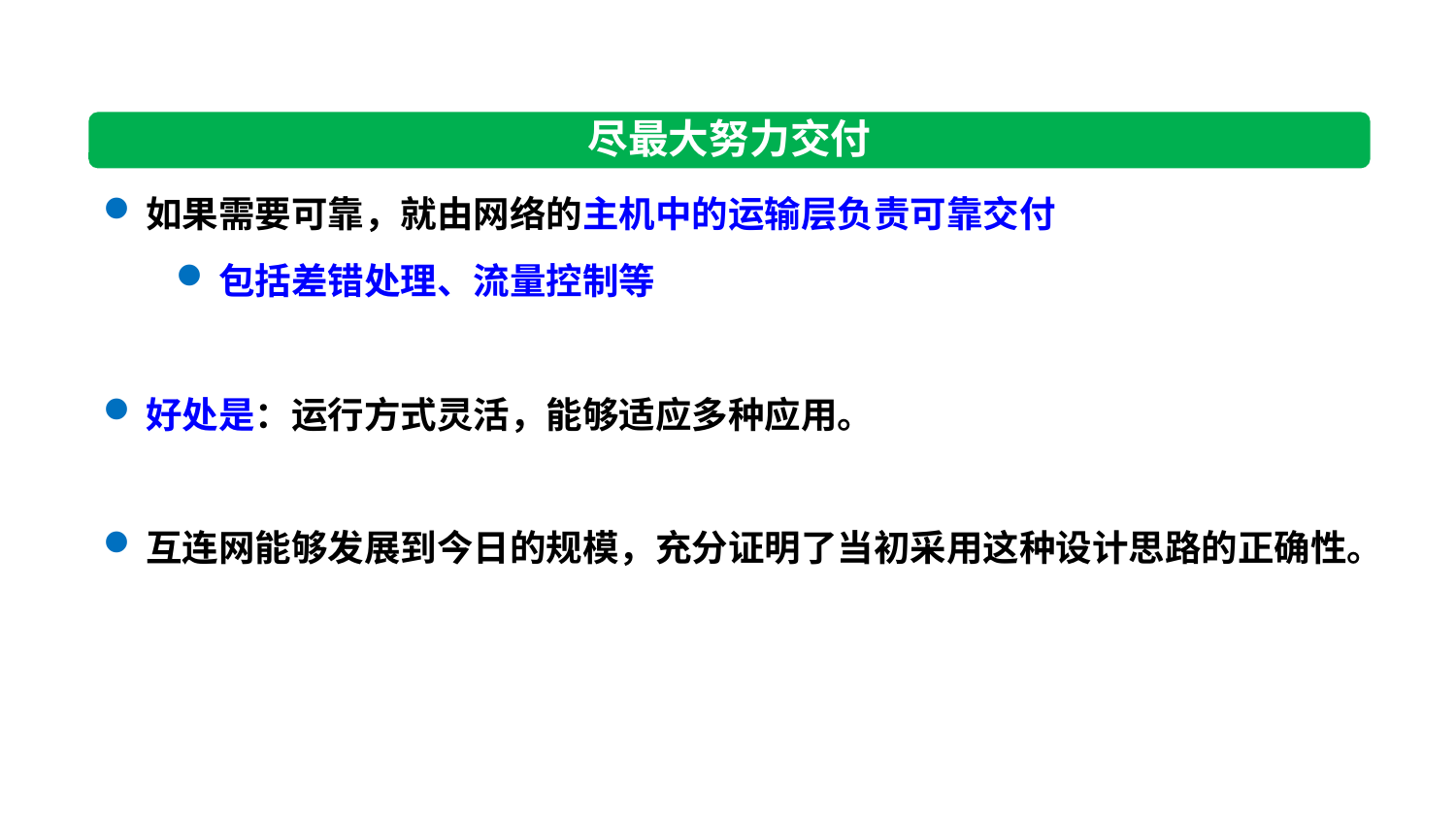

尽最大努力交付

如果需要可靠，就由网络的主机中的运输层负责可靠交付
包括差错处理、流量控制等

好处是：运行方式灵活，能够适应多种应用。

互连网能够发展到今日的规模，充分证明了当初采用这种设计思路的正确性。
7